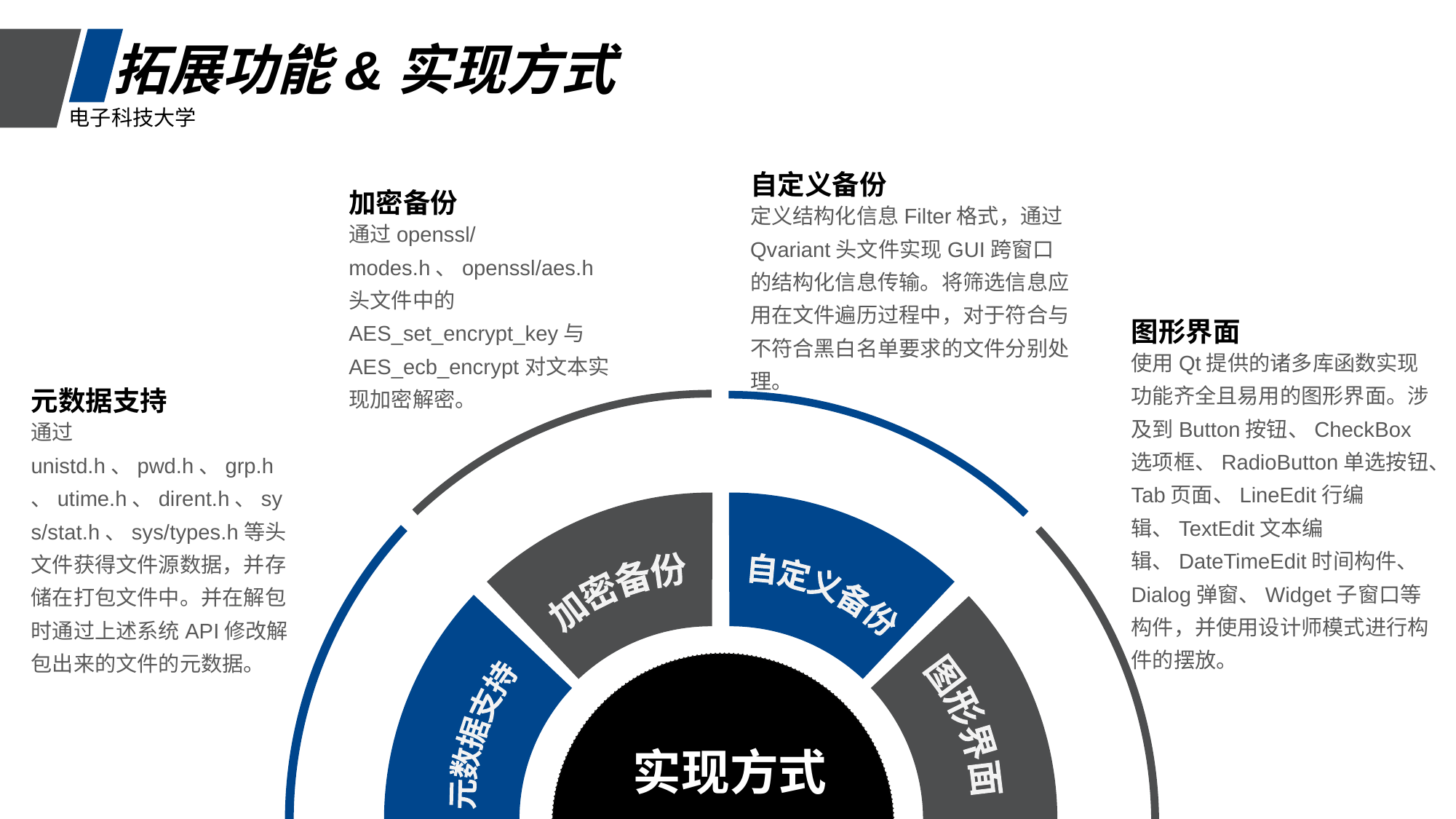

拓展功能&实现方式
电子科技大学
自定义备份
加密备份
定义结构化信息Filter格式，通过Qvariant头文件实现GUI跨窗口的结构化信息传输。将筛选信息应用在文件遍历过程中，对于符合与不符合黑白名单要求的文件分别处理。
通过openssl/modes.h、openssl/aes.h头文件中的AES_set_encrypt_key与AES_ecb_encrypt对文本实现加密解密。
图形界面
使用Qt提供的诸多库函数实现功能齐全且易用的图形界面。涉及到Button按钮、CheckBox选项框、RadioButton单选按钮、Tab页面、LineEdit行编辑、TextEdit文本编辑、DateTimeEdit时间构件、Dialog弹窗、Widget子窗口等构件，并使用设计师模式进行构件的摆放。
元数据支持

通过unistd.h、pwd.h、grp.h、utime.h、dirent.h、sys/stat.h、sys/types.h等头文件获得文件源数据，并存储在打包文件中。并在解包时通过上述系统API修改解包出来的文件的元数据。

加密备份
自定义备份

元数据支持
图形界面
实现方式